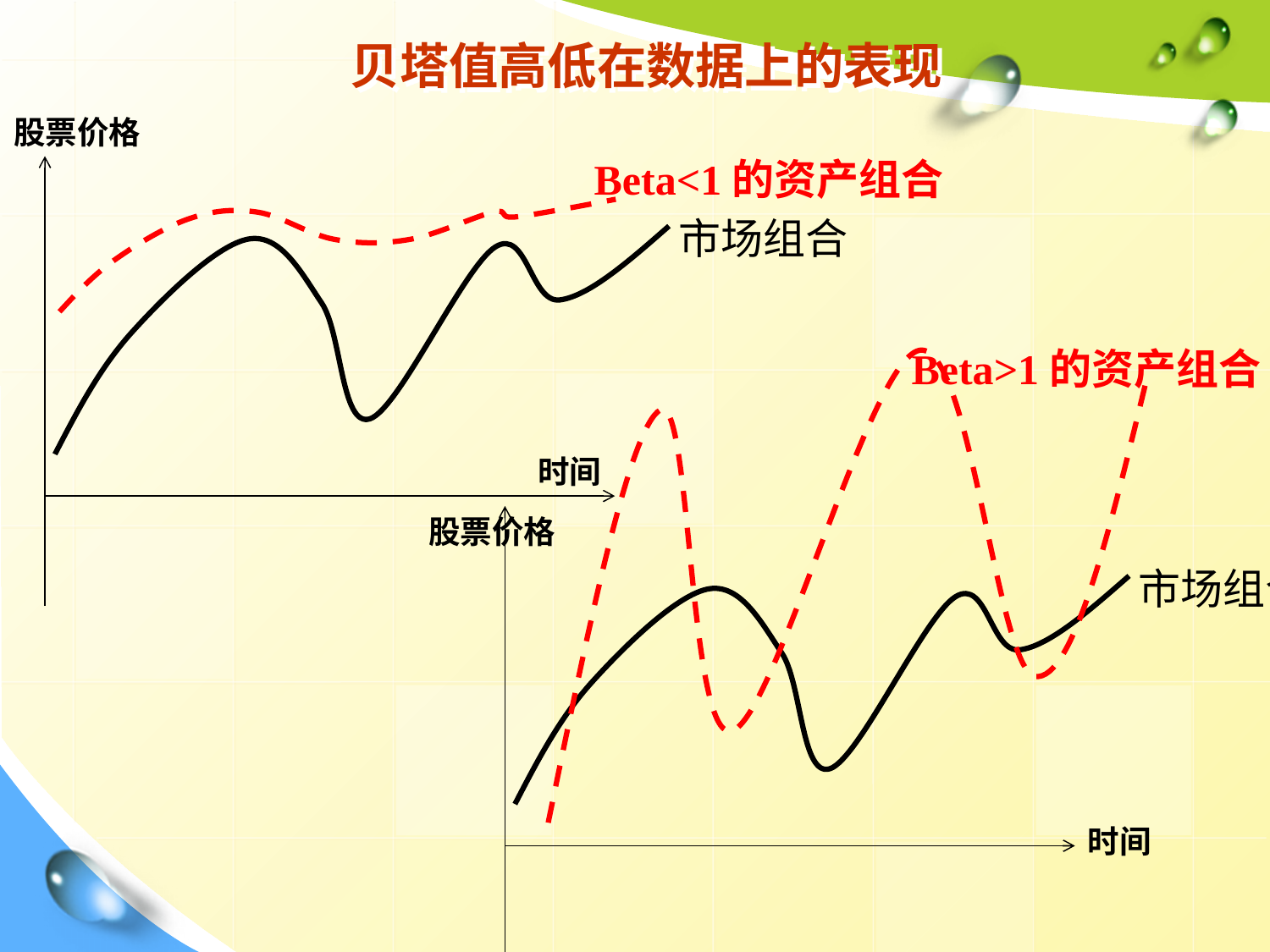

# 贝塔值高低在数据上的表现
股票价格
Beta<1的资产组合

市场组合

Beta>1的资产组合

时间
股票价格
市场组合

时间